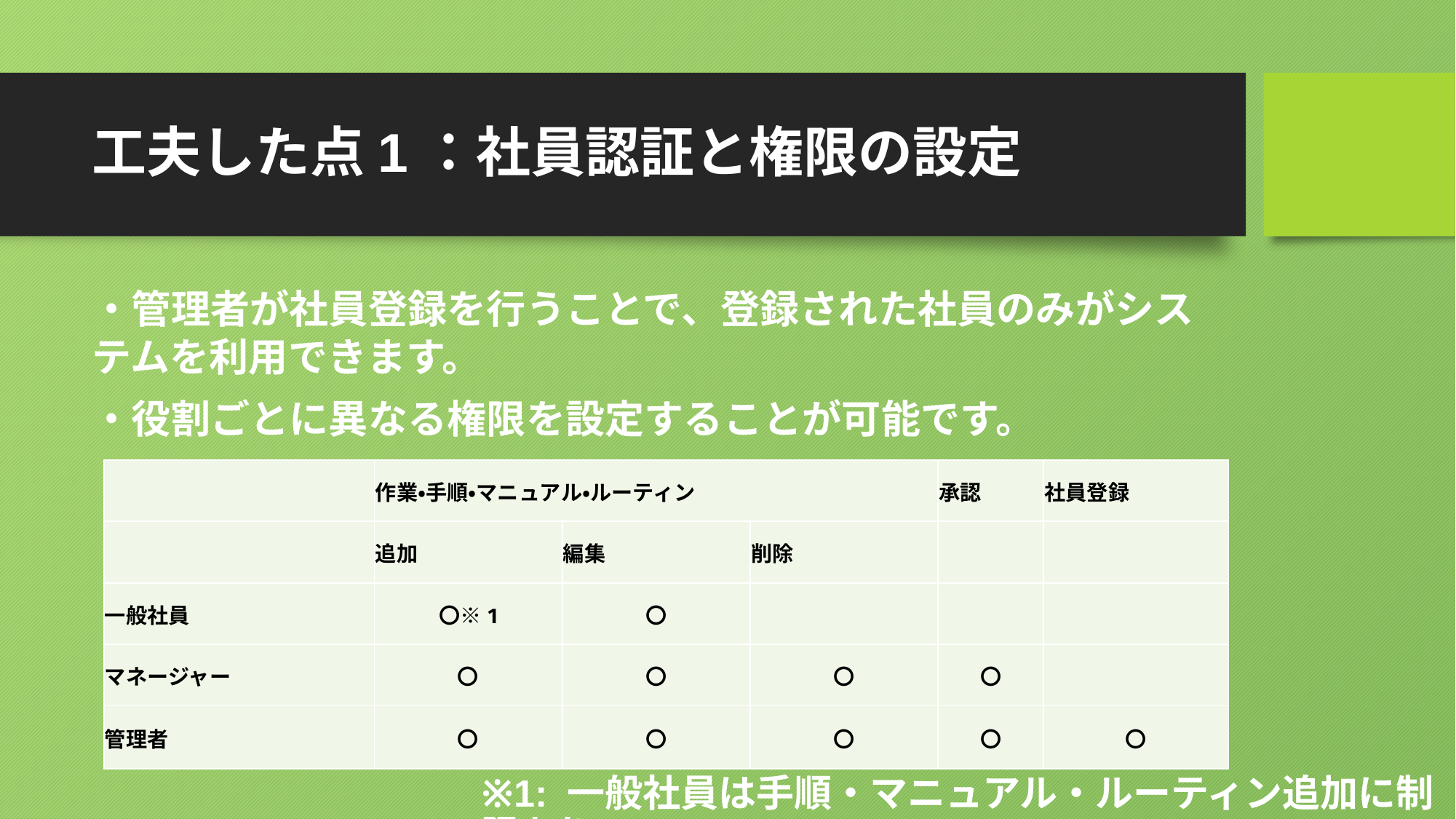

# 工夫した点1：社員認証と権限の設定
・管理者が社員登録を行うことで、登録された社員のみがシステムを利用できます。
・役割ごとに異なる権限を設定することが可能です。
|  | 作業・手順・マニュアル・ルーティン |  |  | 承認 | 社員登録 |
| --- | --- | --- | --- | --- | --- |
|  | 追加 | 編集 | 削除 |  |  |
| 一般社員 | 〇※1 | 〇 |  |  |  |
| マネージャー | 〇 | 〇 | 〇 | 〇 |  |
| 管理者 | 〇 | 〇 | 〇 | 〇 | 〇 |
※1: 一般社員は手順・マニュアル・ルーティン追加に制限あり